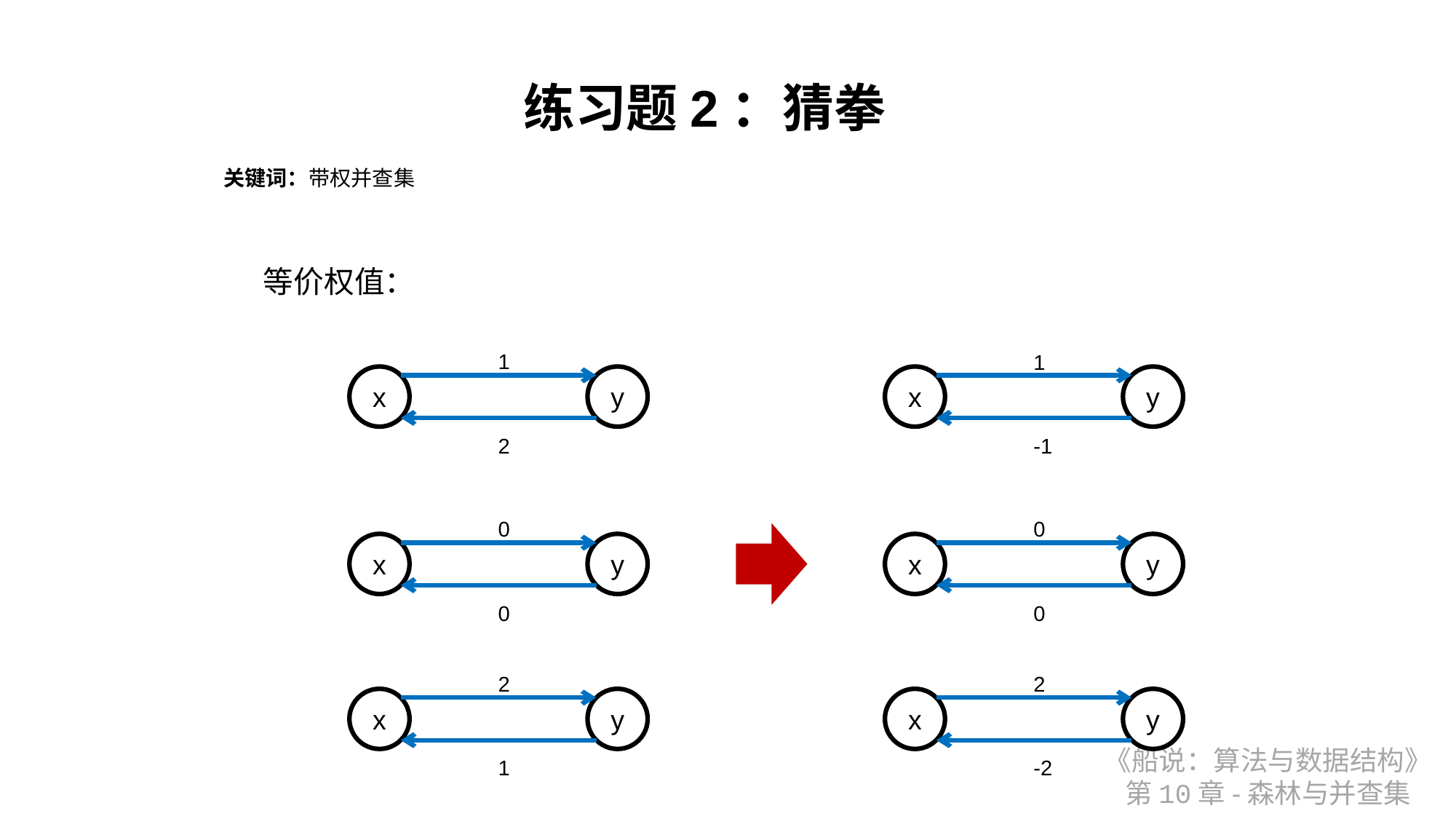

练习题2：猜拳
关键词：带权并查集
等价权值：
1
1
x
y
x
y
2
-1
0
0

x
y
x
y
0
0
2
2
x
y
x
y
1
-2